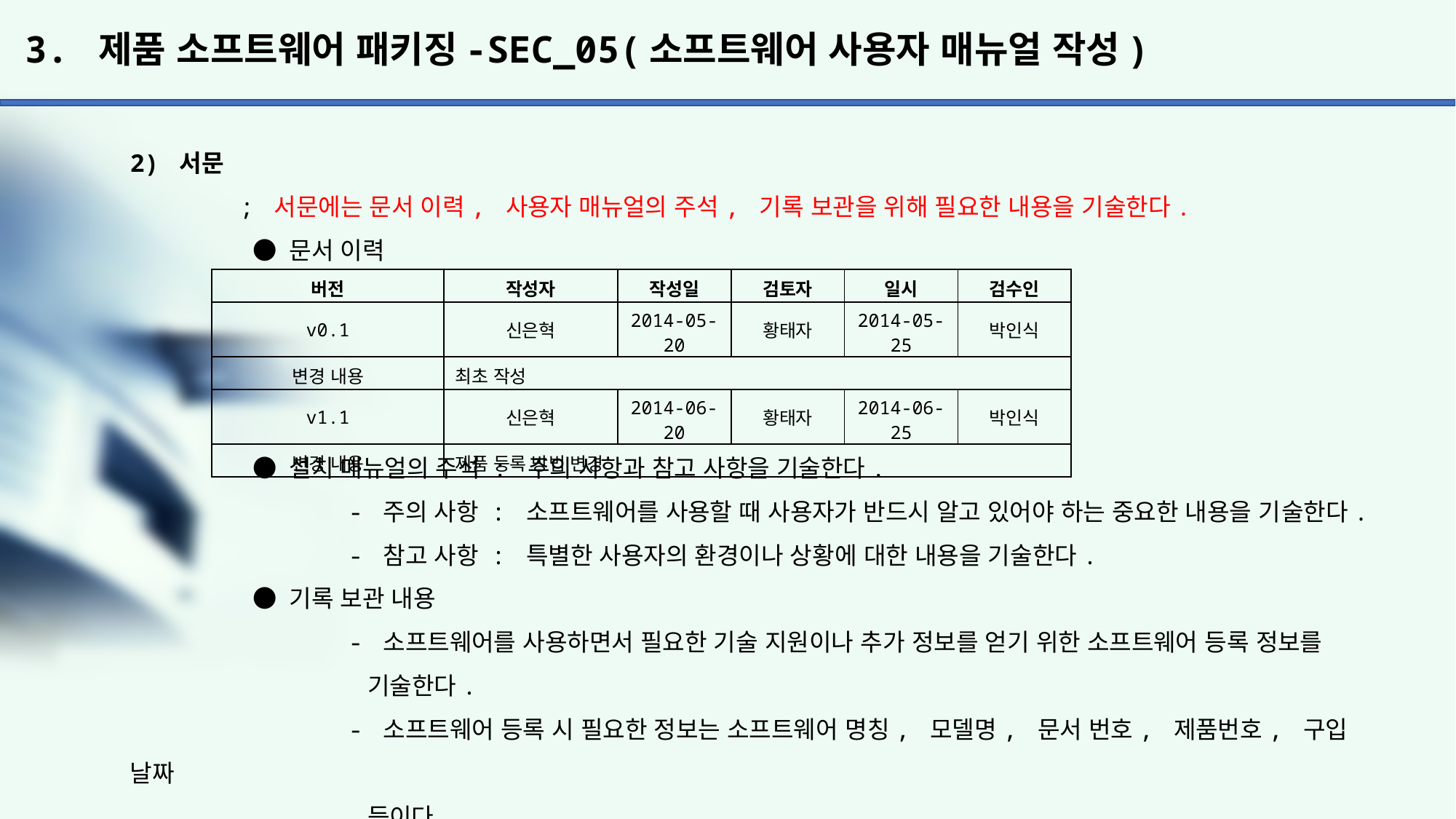

# 3. 제품 소프트웨어 패키징-SEC_05(소프트웨어 사용자 매뉴얼 작성)
2) 서문
	; 서문에는 문서 이력, 사용자 매뉴얼의 주석, 기록 보관을 위해 필요한 내용을 기술한다.
	  ● 문서 이력

	  ● 설치 매뉴얼의 주석 : 주의 사항과 참고 사항을 기술한다.
		- 주의 사항 : 소프트웨어를 사용할 때 사용자가 반드시 알고 있어야 하는 중요한 내용을 기술한다.
		- 참고 사항 : 특별한 사용자의 환경이나 상황에 대한 내용을 기술한다.
	  ● 기록 보관 내용
		- 소프트웨어를 사용하면서 필요한 기술 지원이나 추가 정보를 얻기 위한 소프트웨어 등록 정보를
		  기술한다.
		- 소프트웨어 등록 시 필요한 정보는 소프트웨어 명칭, 모델명, 문서 번호, 제품번호, 구입 날짜
		  등이다.
| 버전 | 작성자 | 작성일 | 검토자 | 일시 | 검수인 |
| --- | --- | --- | --- | --- | --- |
| v0.1 | 신은혁 | 2014-05-20 | 황태자 | 2014-05-25 | 박인식 |
| 변경 내용 | 최초 작성 |  |  |  |  |
| v1.1 | 신은혁 | 2014-06-20 | 황태자 | 2014-06-25 | 박인식 |
| 변경 내용 | 제품 등록 방법 변경 |  |  |  |  |